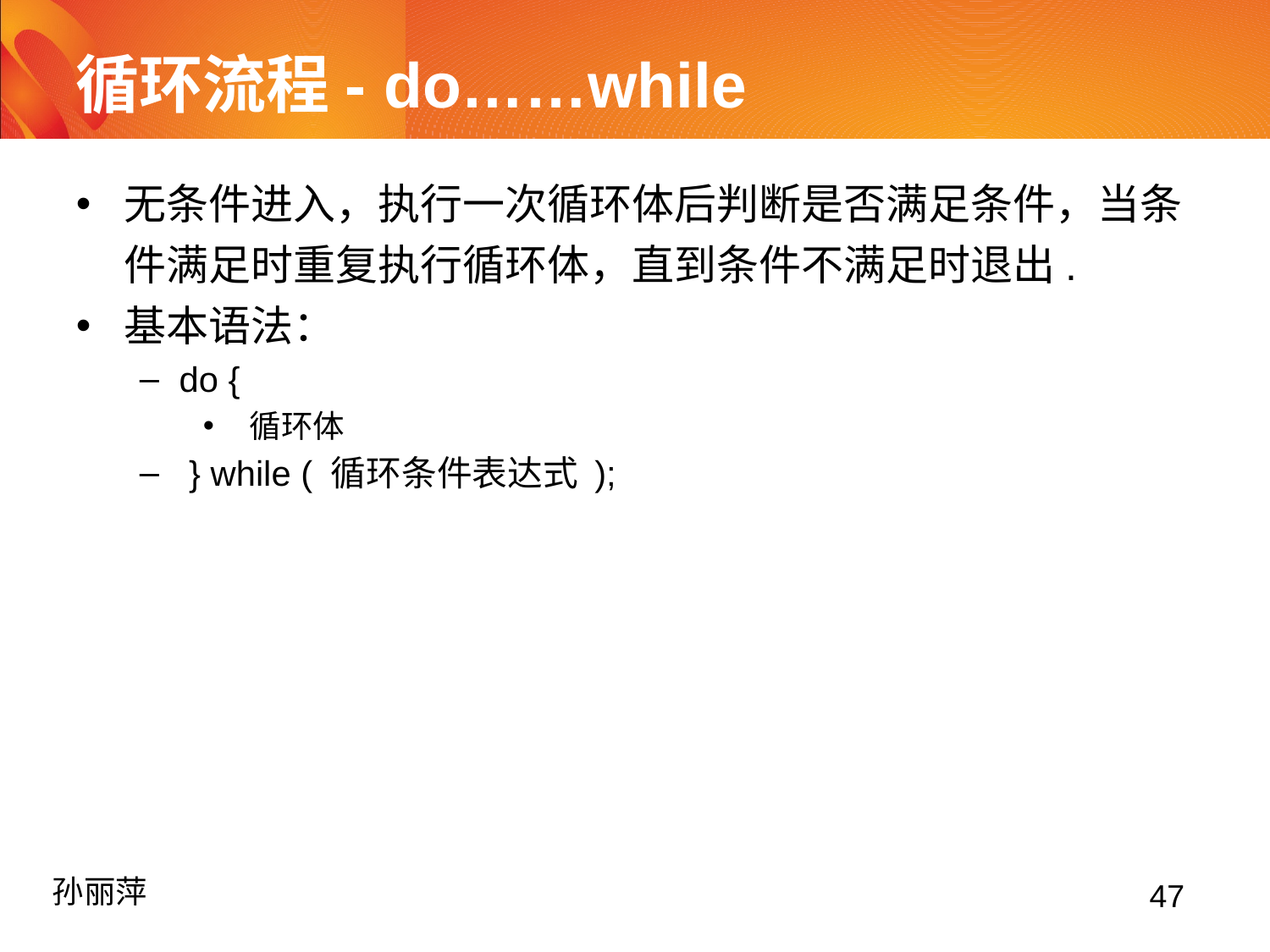

# 循环流程- do……while
无条件进入，执行一次循环体后判断是否满足条件，当条件满足时重复执行循环体，直到条件不满足时退出.
基本语法：
do {
 循环体
 } while ( 循环条件表达式 );